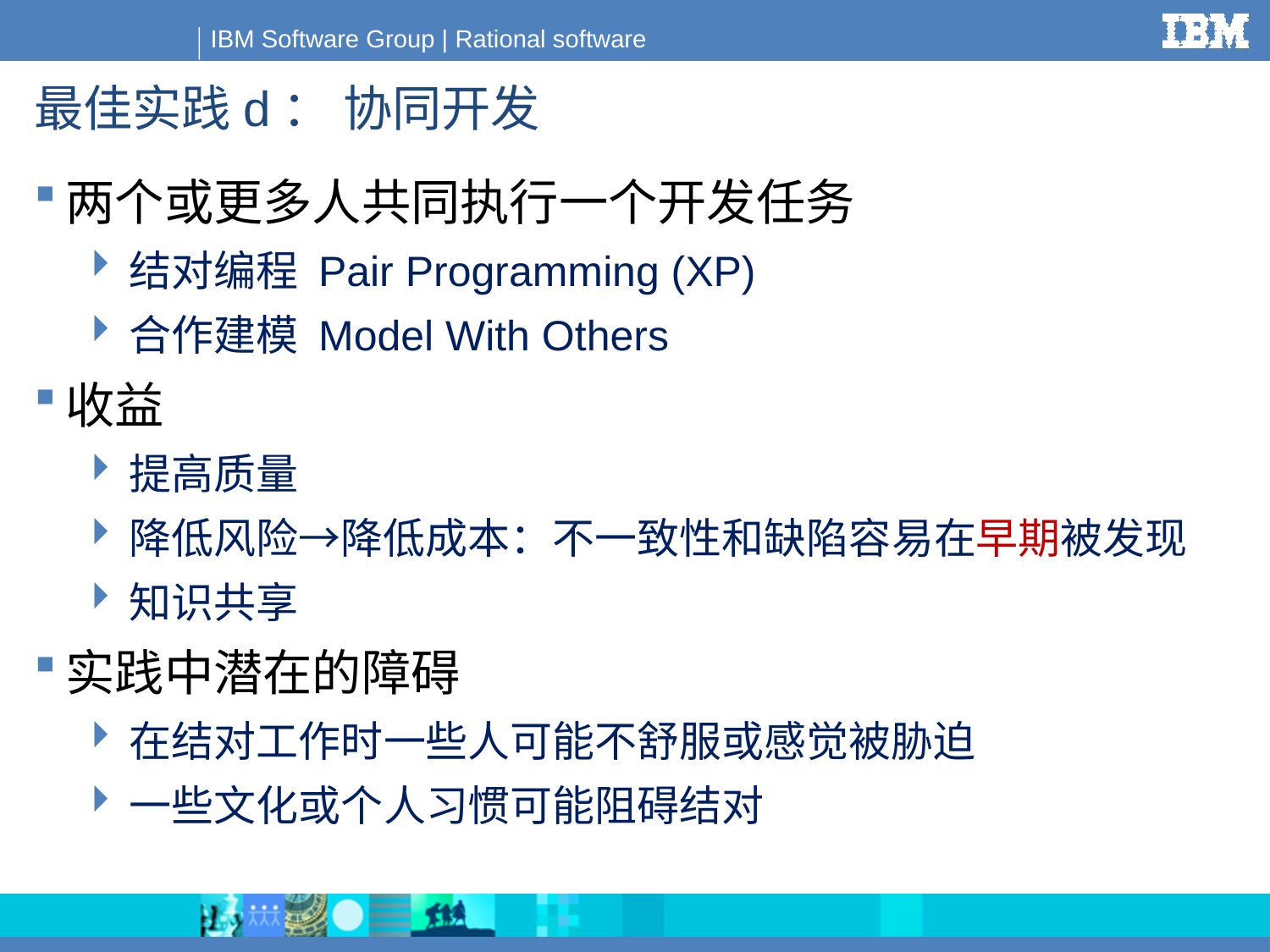

# 最佳实践d： 协同开发
两个或更多人共同执行一个开发任务
结对编程 Pair Programming (XP)
合作建模 Model With Others
收益
提高质量
降低风险→降低成本：不一致性和缺陷容易在早期被发现
知识共享
实践中潜在的障碍
在结对工作时一些人可能不舒服或感觉被胁迫
一些文化或个人习惯可能阻碍结对